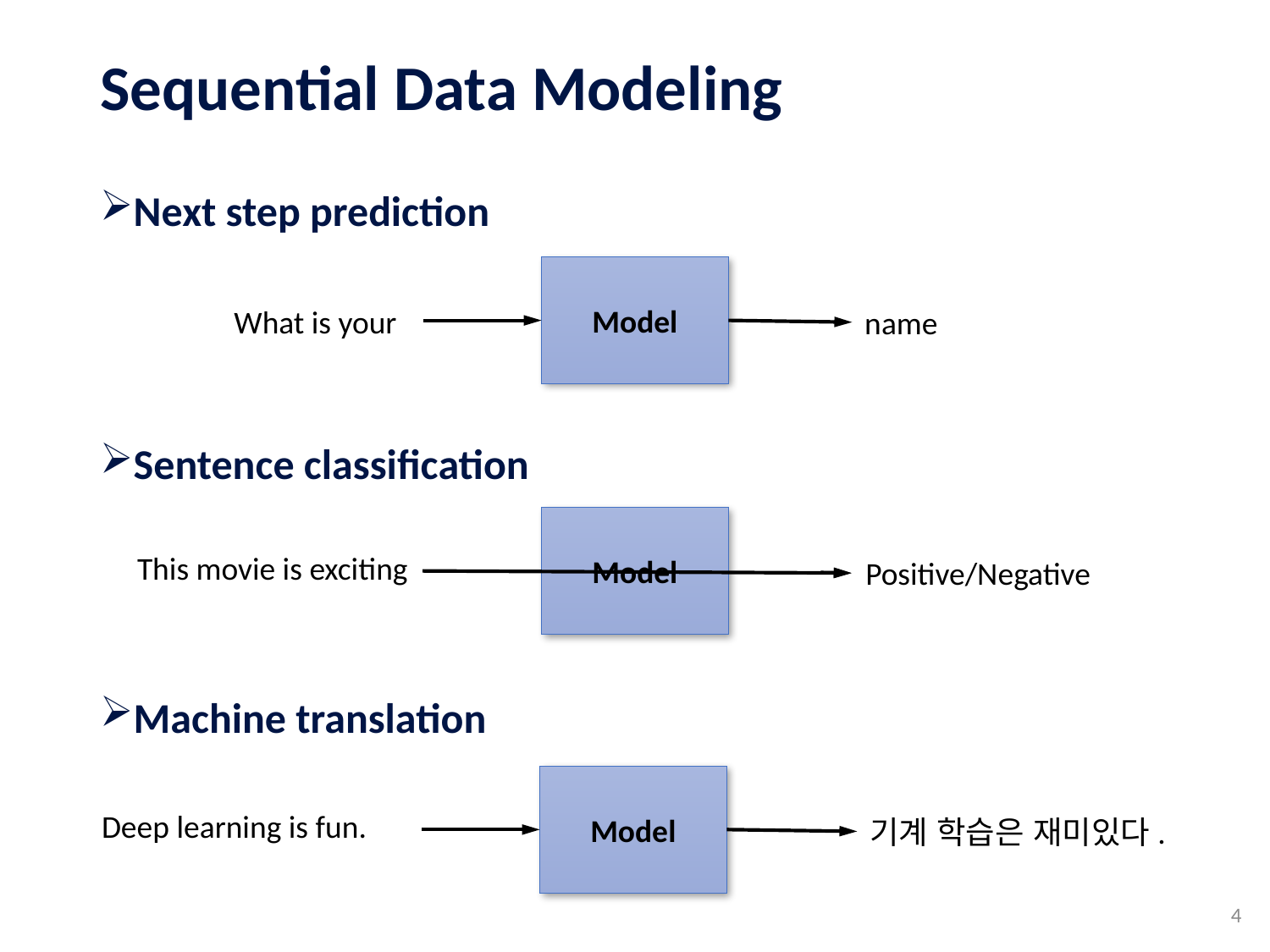

# Sequential Data Modeling
Next step prediction

Sentence classification

Machine translation
Model
What is your
name
Model
This movie is exciting
Positive/Negative
Model
Deep learning is fun.
기계 학습은 재미있다.
4